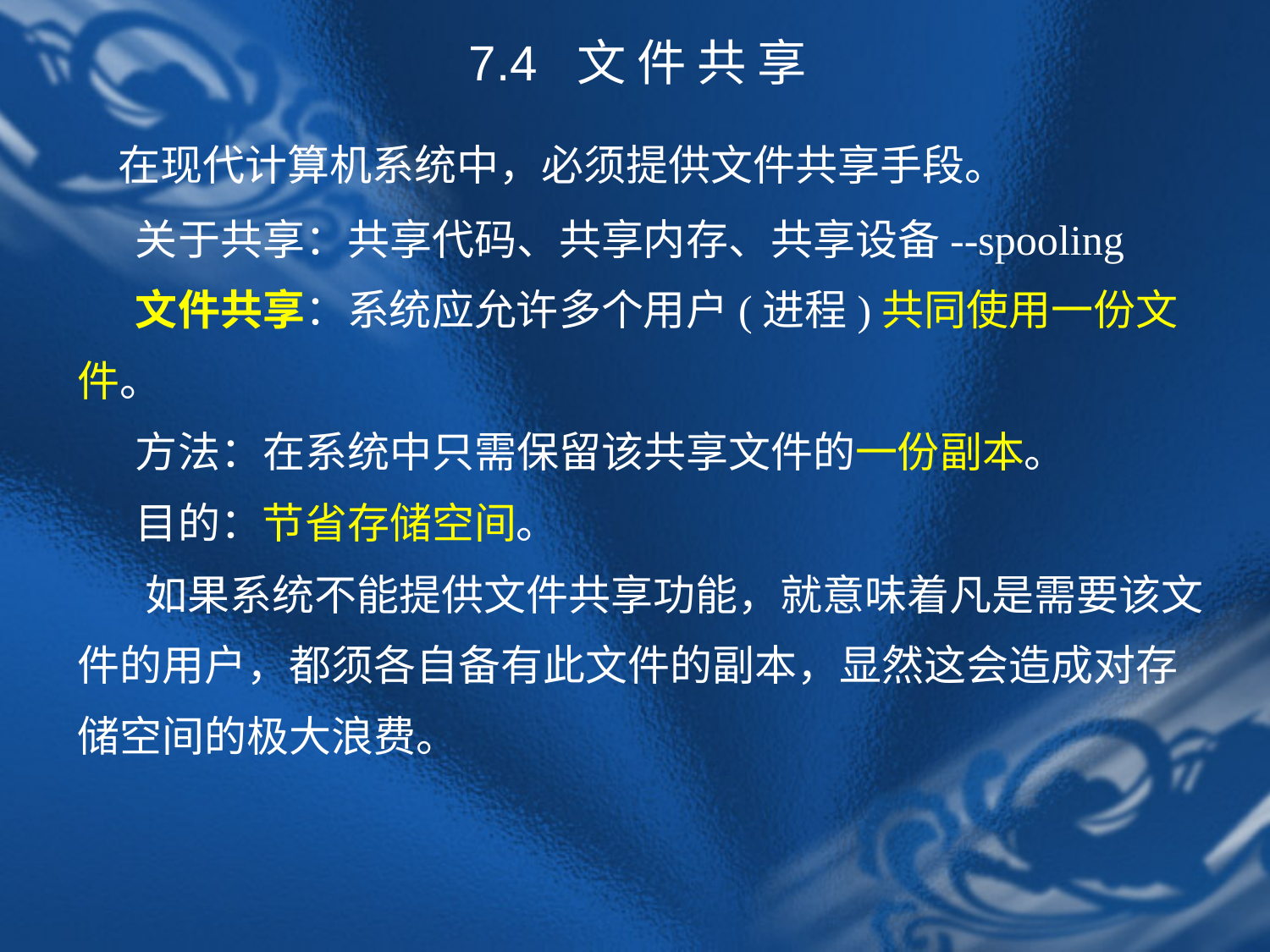

# 7.4  文 件 共 享
  在现代计算机系统中，必须提供文件共享手段。
     关于共享：共享代码、共享内存、共享设备--spooling
     文件共享：系统应允许多个用户(进程)共同使用一份文件。
     方法：在系统中只需保留该共享文件的一份副本。
     目的：节省存储空间。
      如果系统不能提供文件共享功能，就意味着凡是需要该文件的用户，都须各自备有此文件的副本，显然这会造成对存储空间的极大浪费。